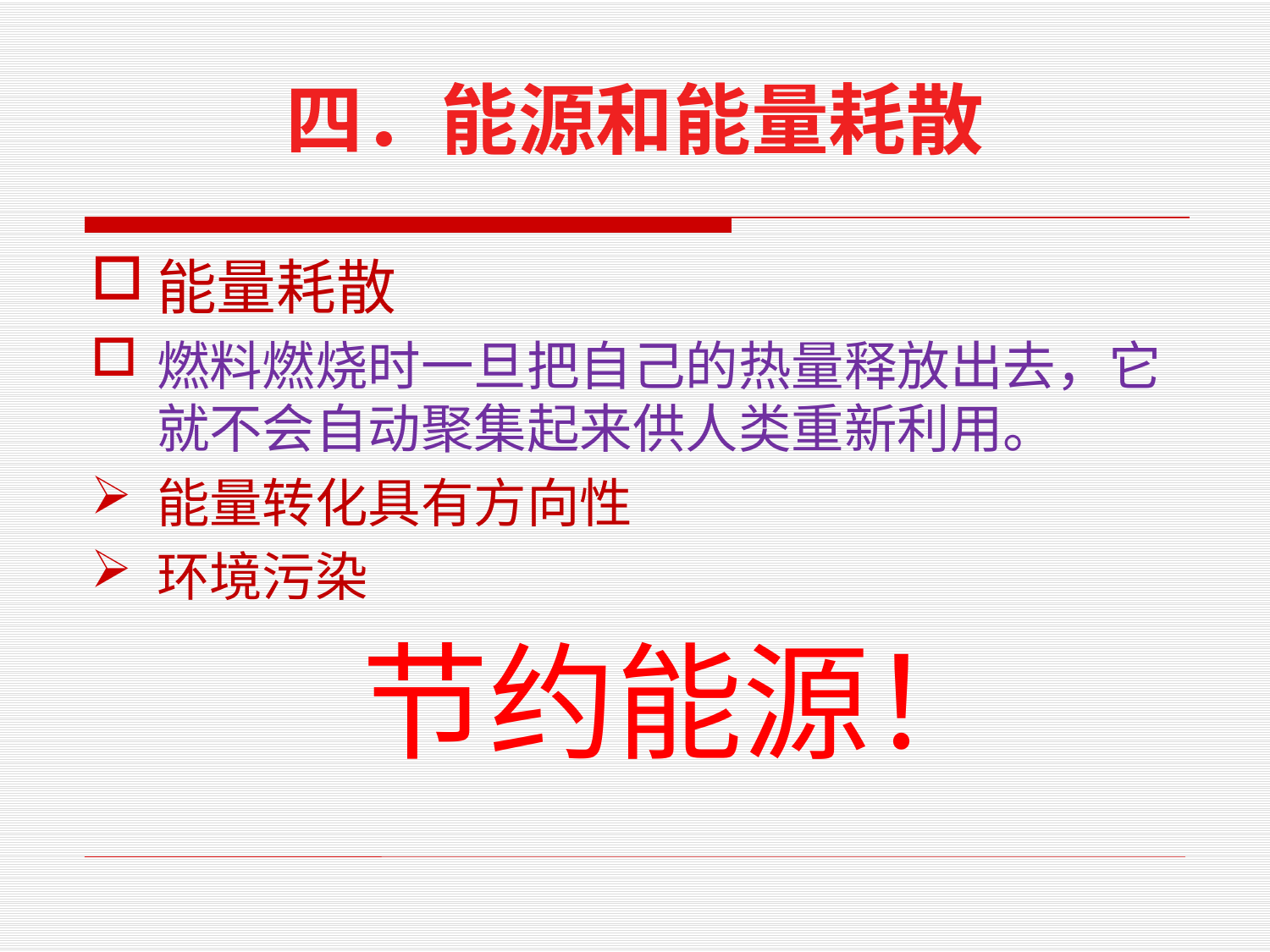

能量耗散
燃料燃烧时一旦把自己的热量释放出去，它就不会自动聚集起来供人类重新利用。
能量转化具有方向性
环境污染
四．能源和能量耗散
节约能源！